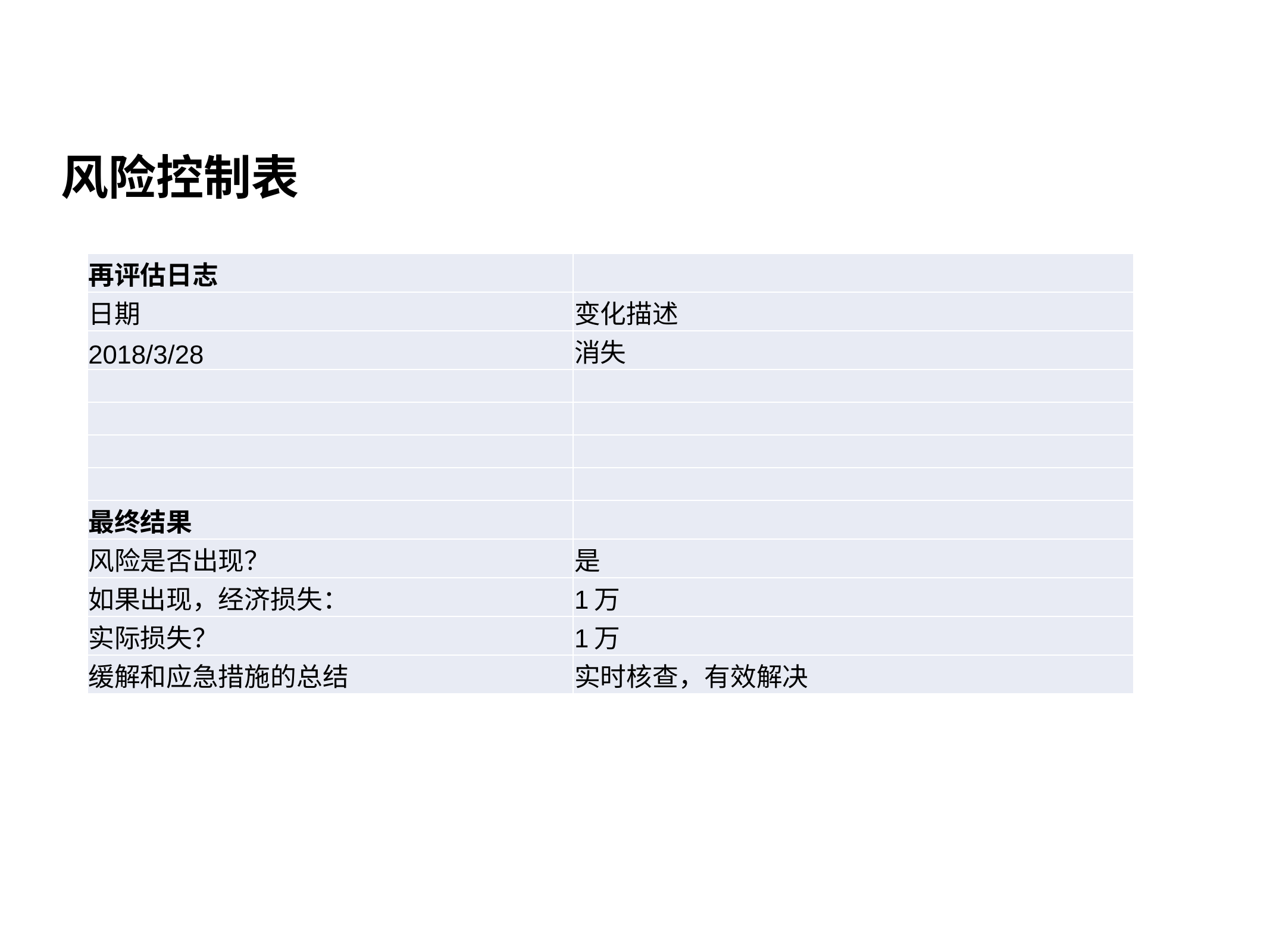

#

风险控制表
| 再评估日志 |  |
| --- | --- |
| 日期 | 变化描述 |
| 2018/3/28 | 消失 |
|  |  |
|  |  |
|  |  |
|  |  |
| 最终结果 |  |
| 风险是否出现？ | 是 |
| 如果出现，经济损失： | 1万 |
| 实际损失？ | 1万 |
| 缓解和应急措施的总结 | 实时核查，有效解决 |
39